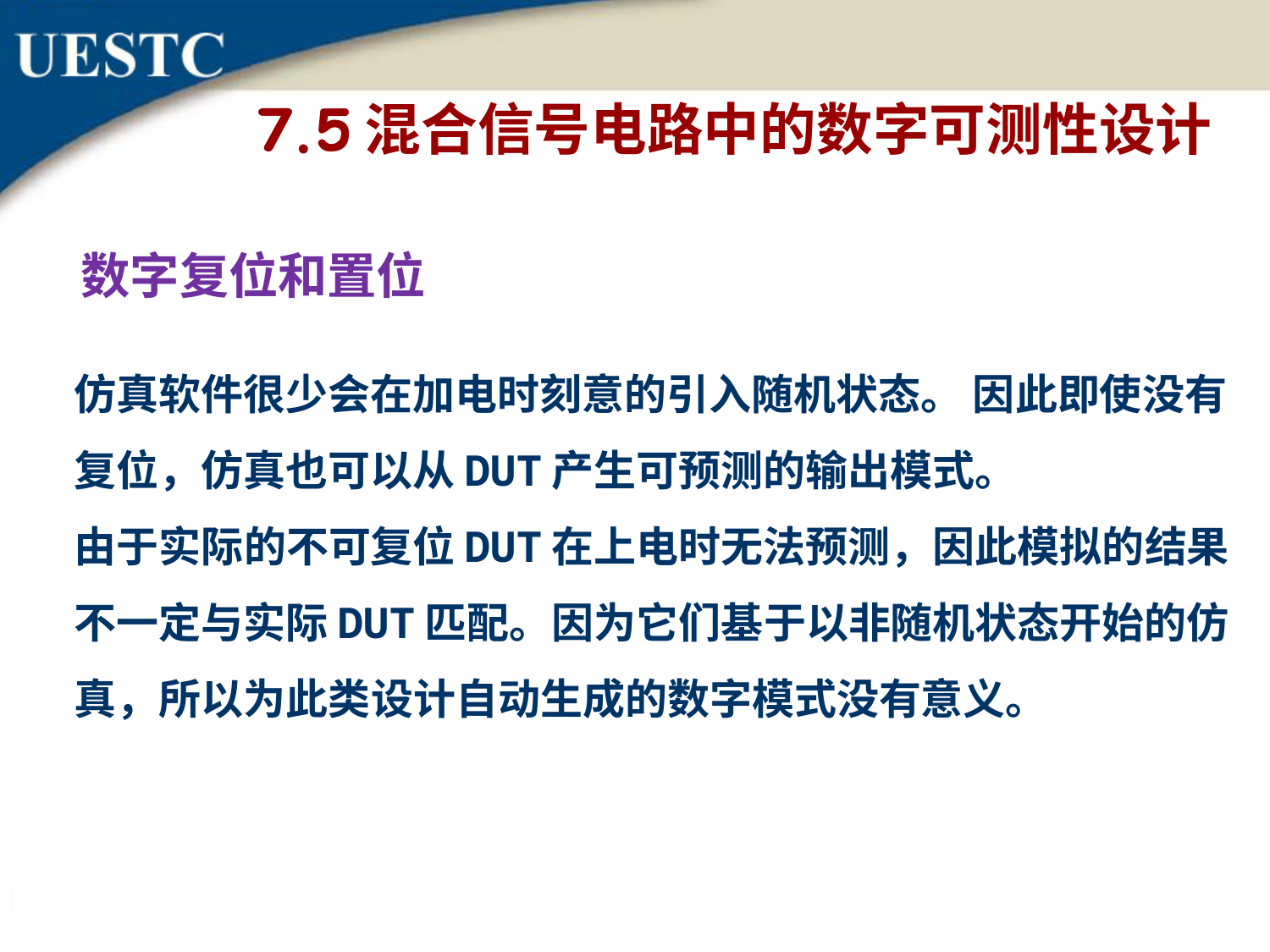

7.5混合信号电路中的数字可测性设计
数字复位和置位
仿真软件很少会在加电时刻意的引入随机状态。 因此即使没有复位，仿真也可以从DUT产生可预测的输出模式。
由于实际的不可复位DUT在上电时无法预测，因此模拟的结果不一定与实际DUT匹配。因为它们基于以非随机状态开始的仿真，所以为此类设计自动生成的数字模式没有意义。